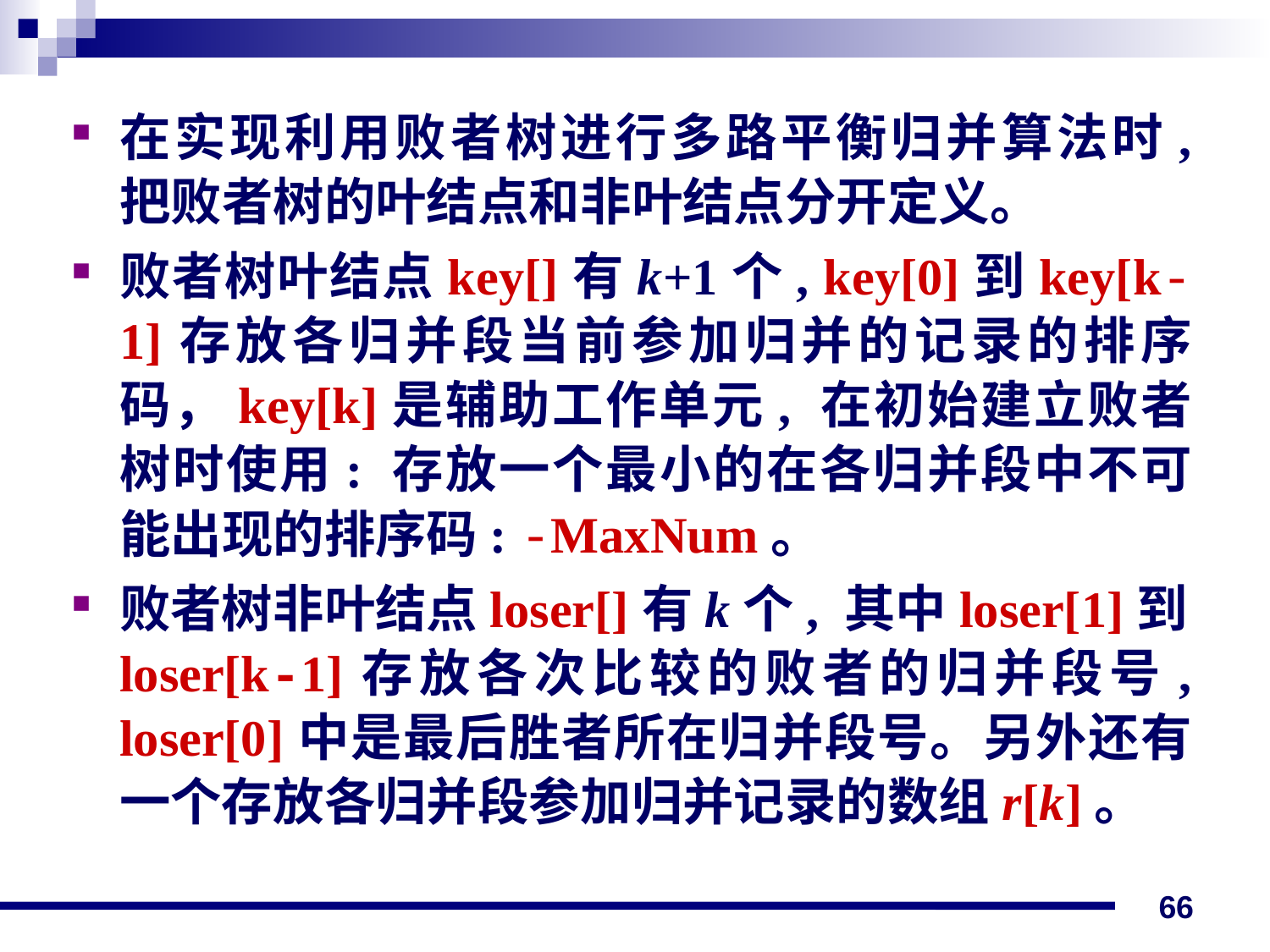

在实现利用败者树进行多路平衡归并算法时, 把败者树的叶结点和非叶结点分开定义。
败者树叶结点key[]有k+1个, key[0]到key[k-1]存放各归并段当前参加归并的记录的排序码，key[k]是辅助工作单元, 在初始建立败者树时使用: 存放一个最小的在各归并段中不可能出现的排序码: -MaxNum。
败者树非叶结点loser[]有k个, 其中loser[1]到loser[k-1]存放各次比较的败者的归并段号, loser[0]中是最后胜者所在归并段号。另外还有一个存放各归并段参加归并记录的数组r[k]。
66